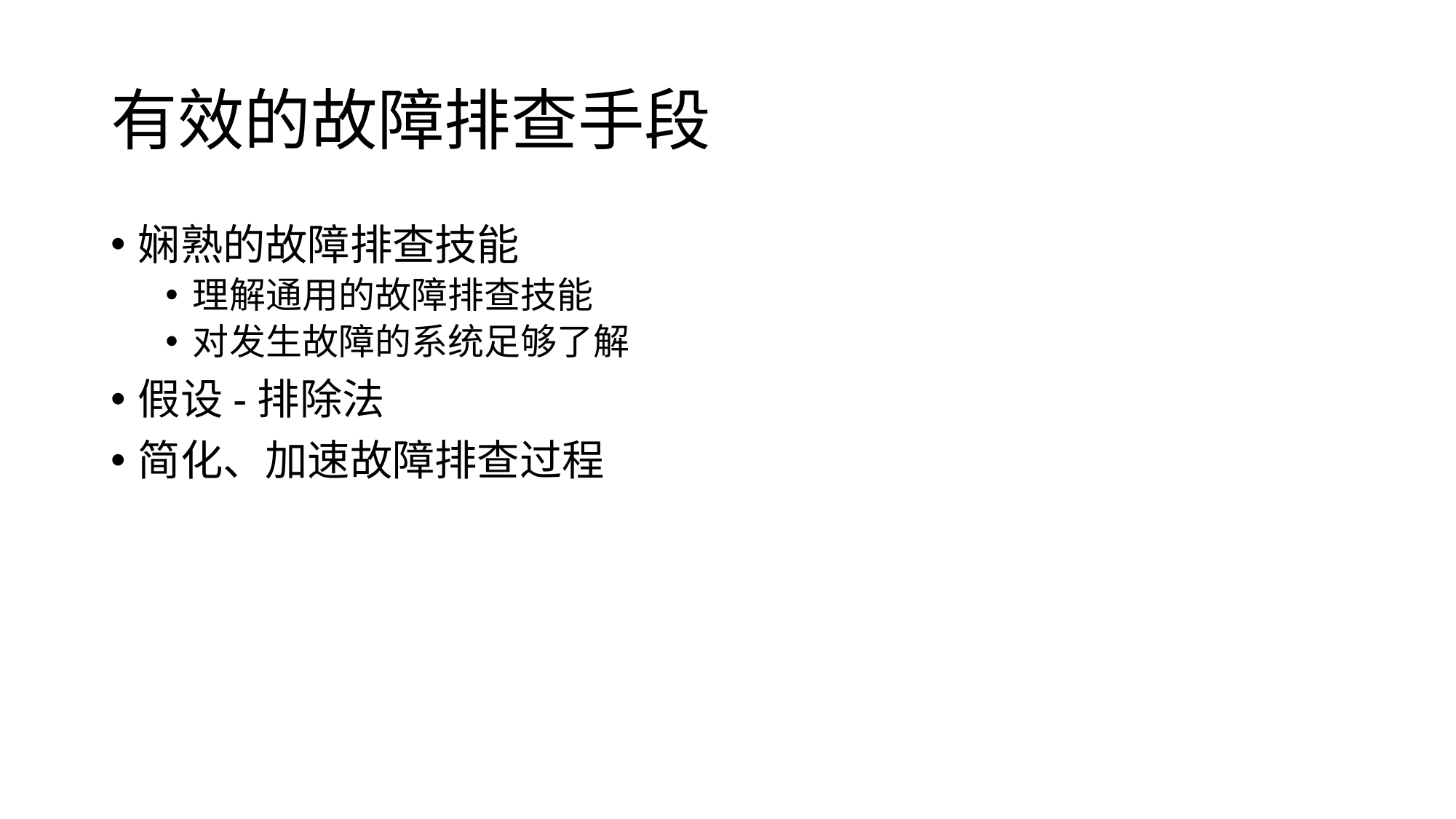

# 有效的故障排查手段
娴熟的故障排查技能
理解通用的故障排查技能
对发生故障的系统足够了解
假设-排除法
简化、加速故障排查过程